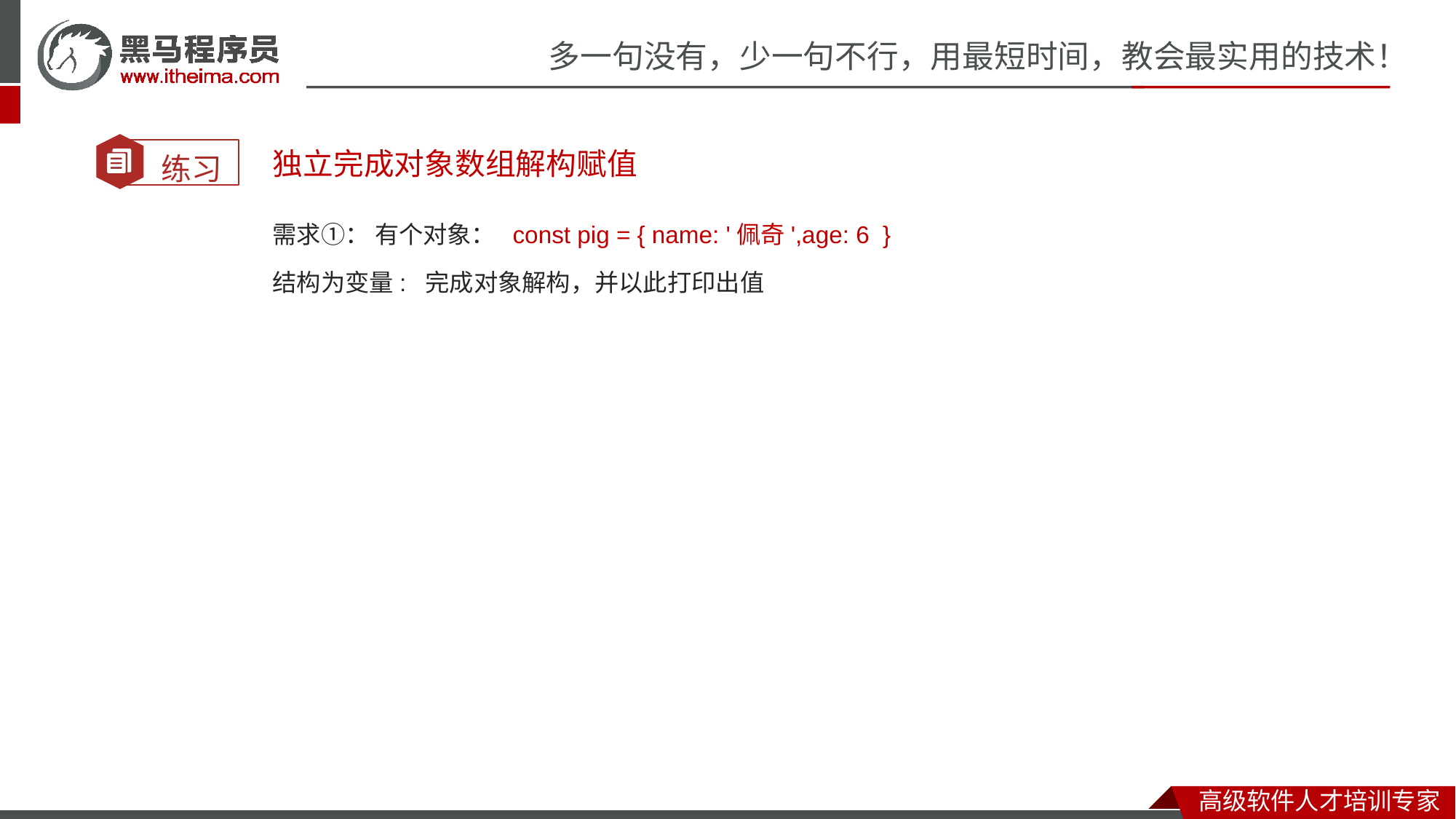

独立完成对象数组解构赋值
需求①： 有个对象：  const pig = { name: '佩奇',age: 6  }
结构为变量:  完成对象解构，并以此打印出值